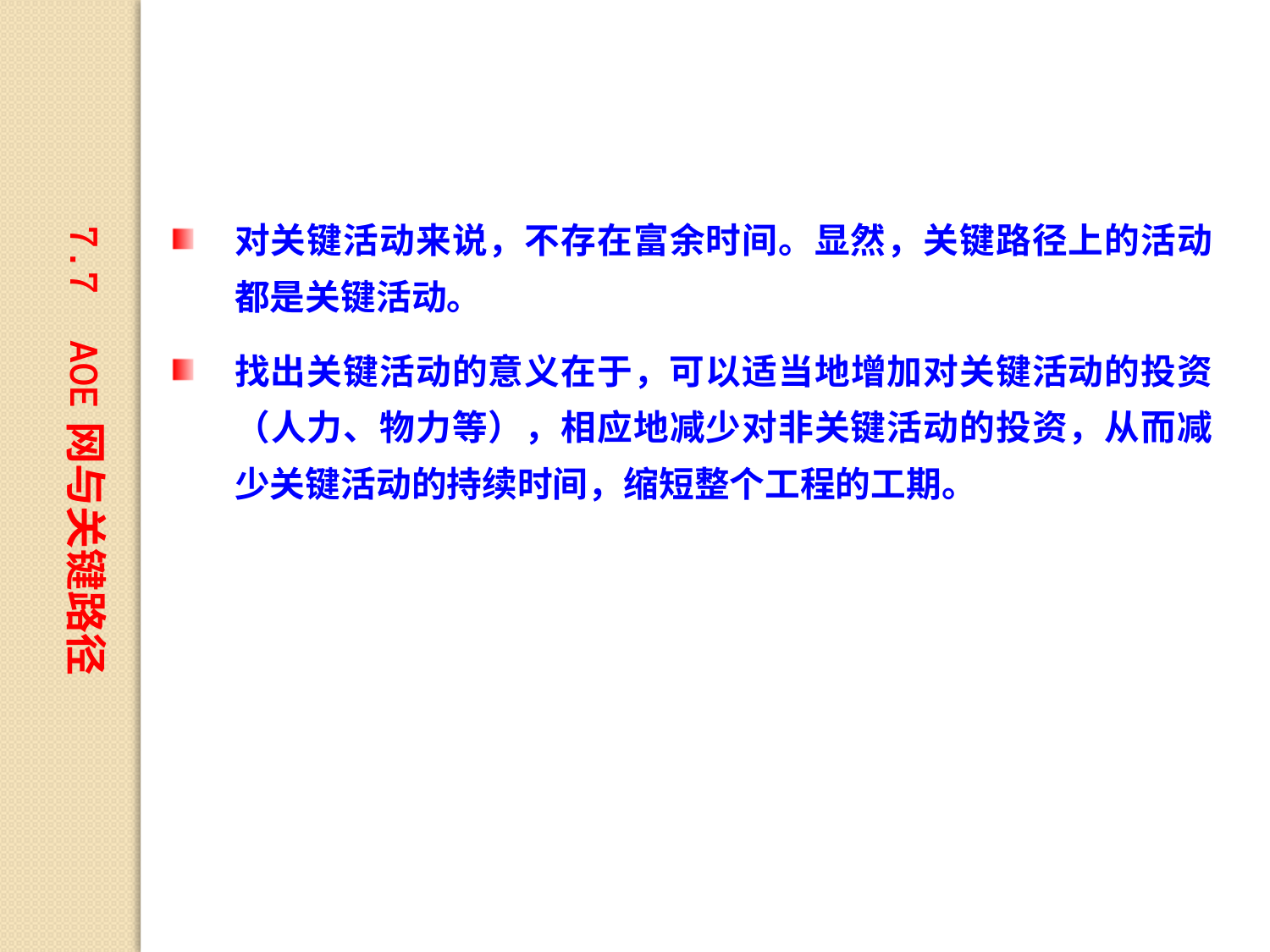

对关键活动来说，不存在富余时间。显然，关键路径上的活动都是关键活动。
找出关键活动的意义在于，可以适当地增加对关键活动的投资（人力、物力等），相应地减少对非关键活动的投资，从而减少关键活动的持续时间，缩短整个工程的工期。
7.7  AOE网与关键路径